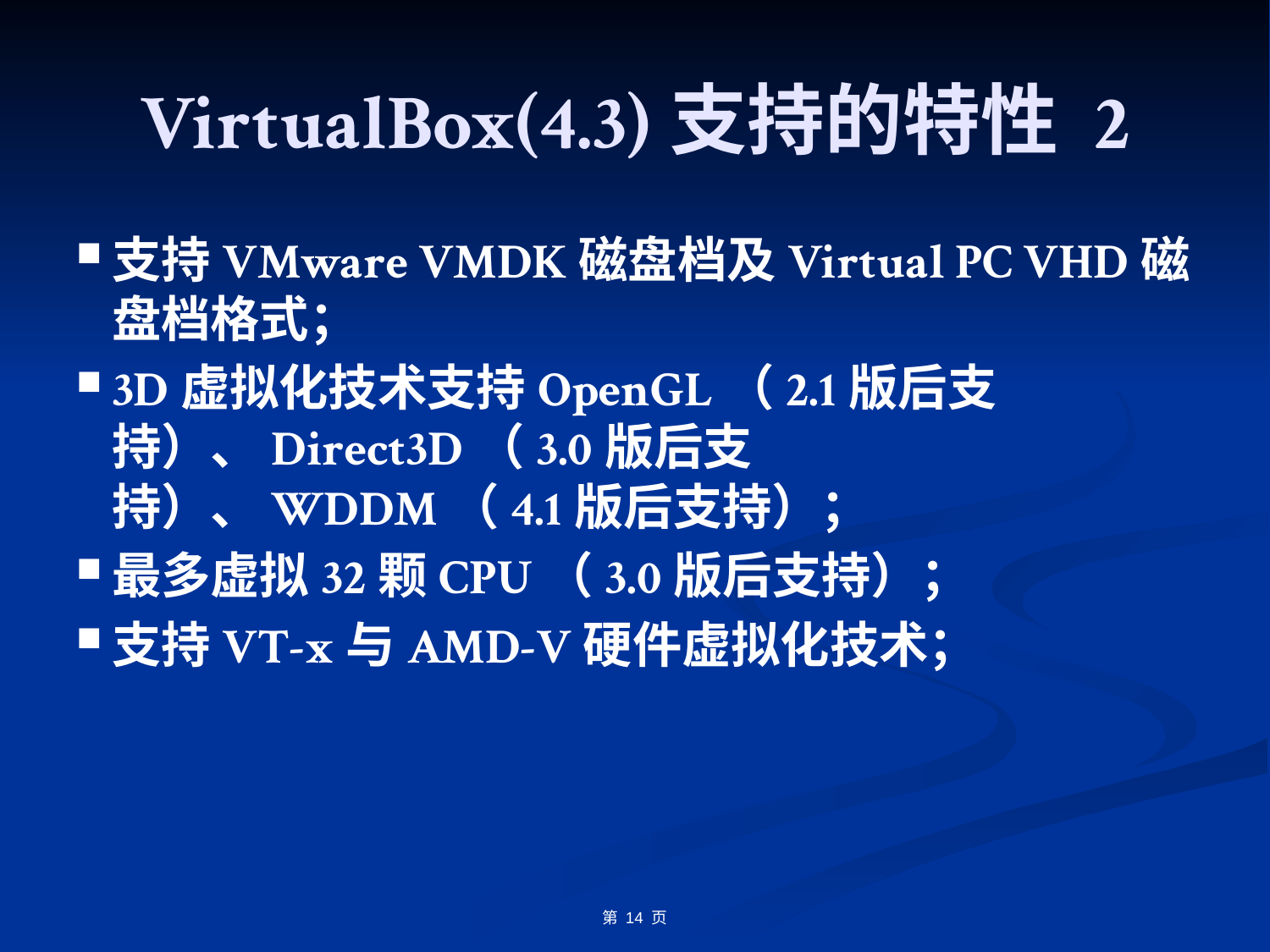

# VirtualBox(4.3)支持的特性 2
支持VMware VMDK磁盘档及Virtual PC VHD磁盘档格式；
3D虚拟化技术支持OpenGL（2.1版后支持）、Direct3D（3.0版后支持）、WDDM（4.1版后支持）；
最多虚拟32颗CPU（3.0版后支持）；
支持VT-x与AMD-V硬件虚拟化技术；

第 14 页